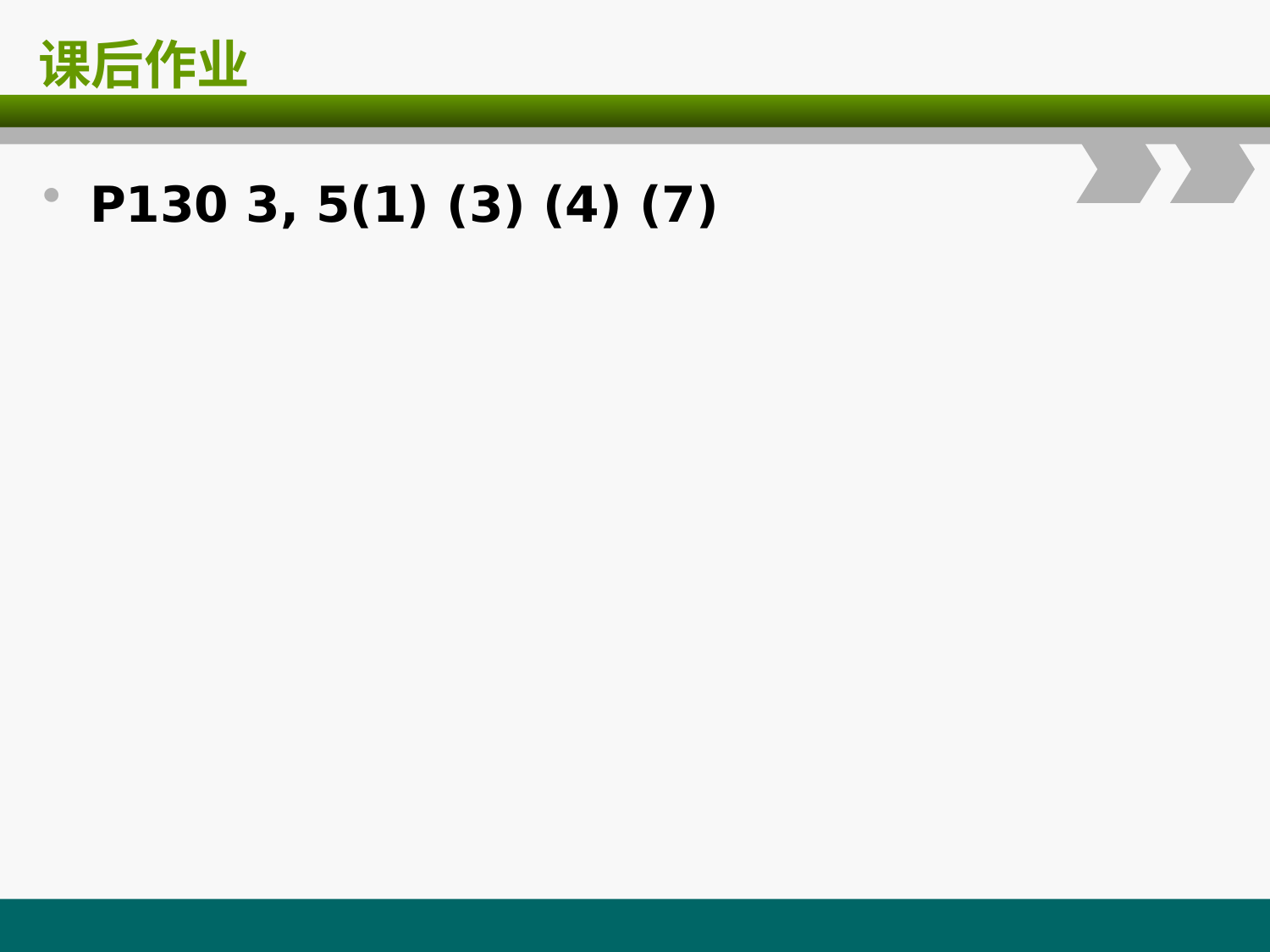

# 课后作业
P130 3, 5(1) (3) (4) (7)